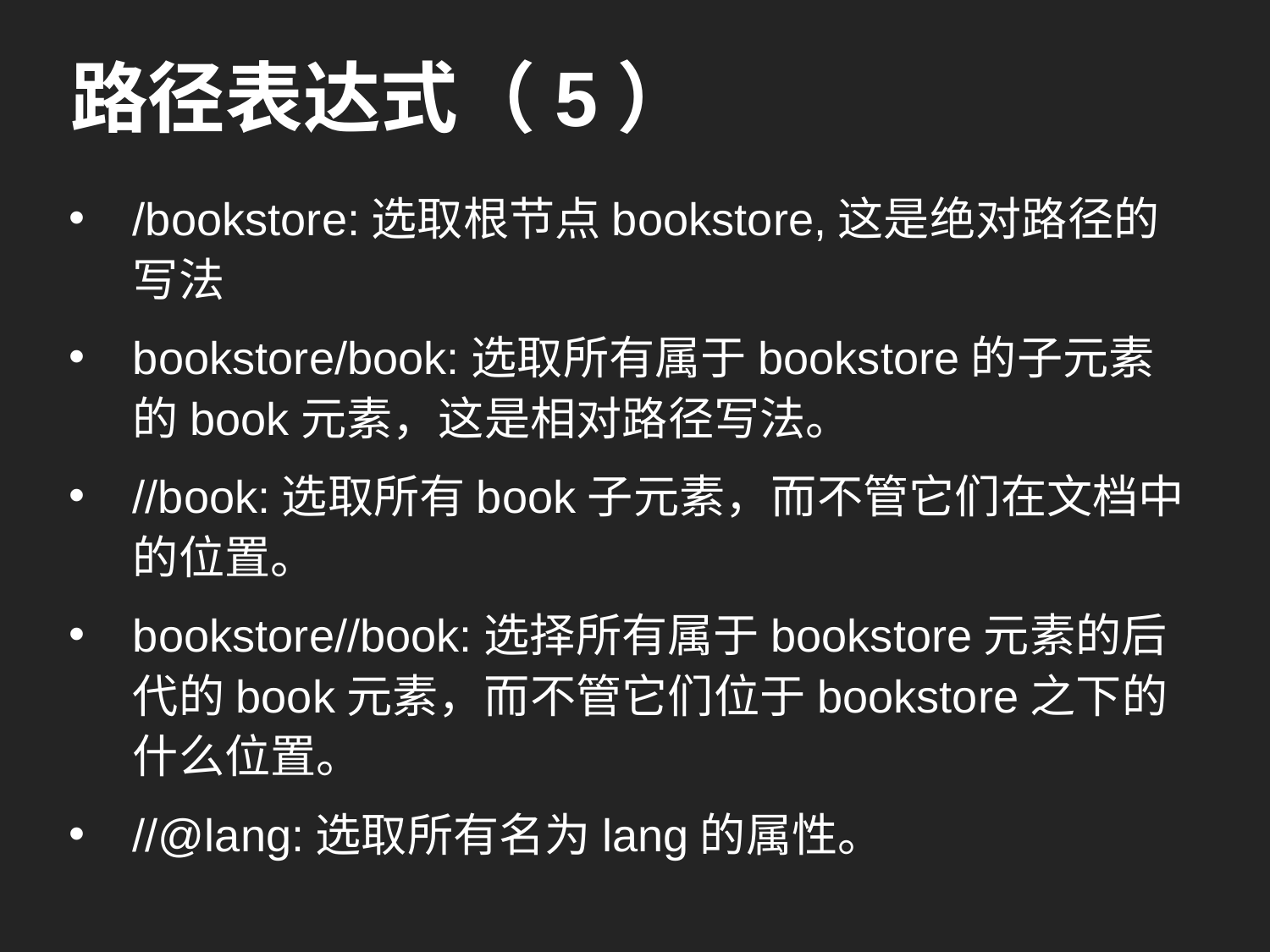

# 路径表达式（5）
/bookstore:选取根节点bookstore,这是绝对路径的写法
bookstore/book:选取所有属于bookstore的子元素的book元素，这是相对路径写法。
//book:选取所有book子元素，而不管它们在文档中的位置。
bookstore//book:选择所有属于bookstore元素的后代的book元素，而不管它们位于bookstore之下的什么位置。
//@lang:选取所有名为lang的属性。